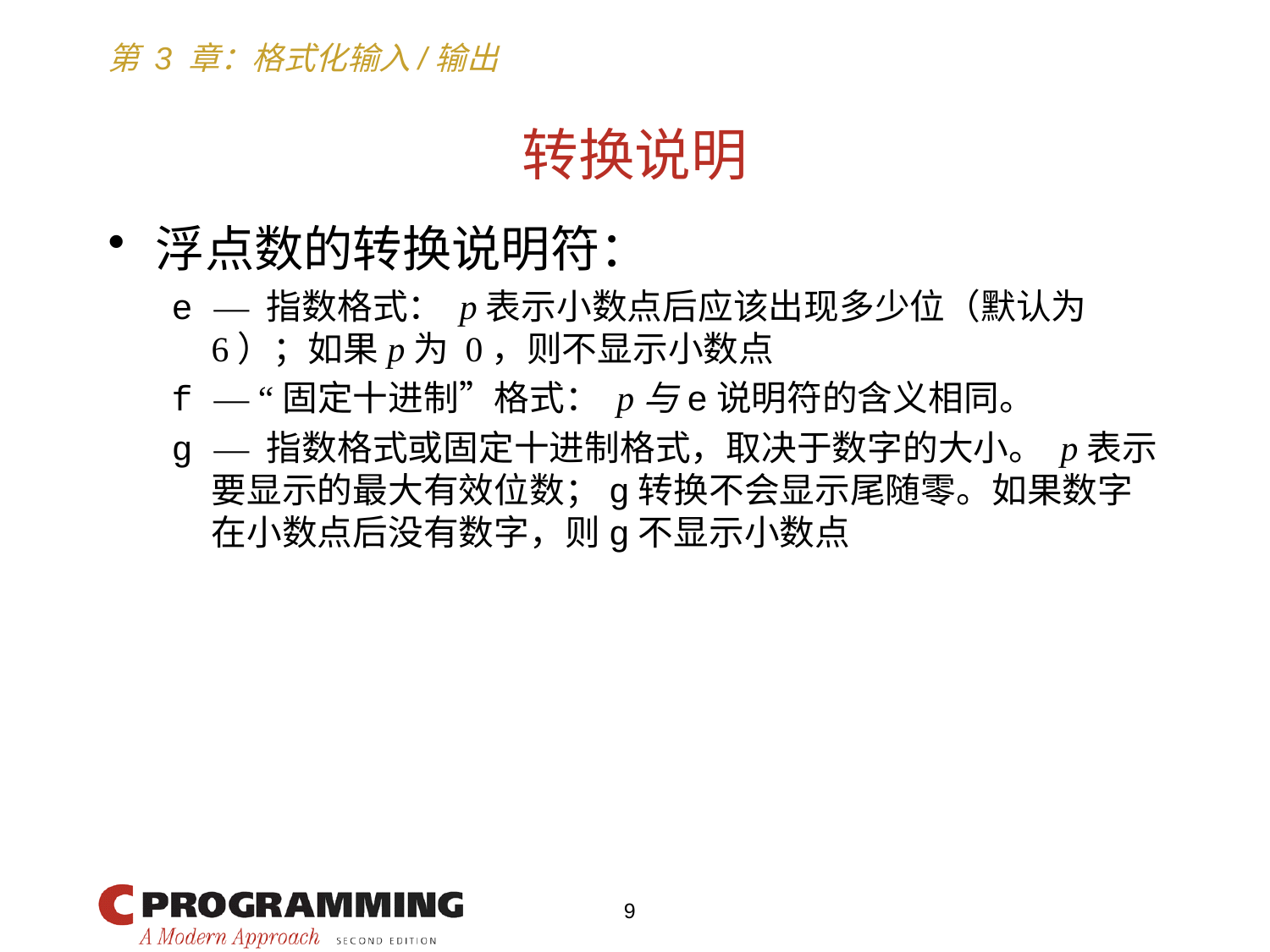

# 转换说明
浮点数的转换说明符：
e — 指数格式： p表示小数点后应该出现多少位（默认为 6）；如果p为 0，则不显示小数点
f — “固定十进制”格式： p与e说明符的含义相同。
g — 指数格式或固定十进制格式，取决于数字的大小。 p表示要显示的最大有效位数；g转换不会显示尾随零。如果数字在小数点后没有数字，则g不显示小数点

9